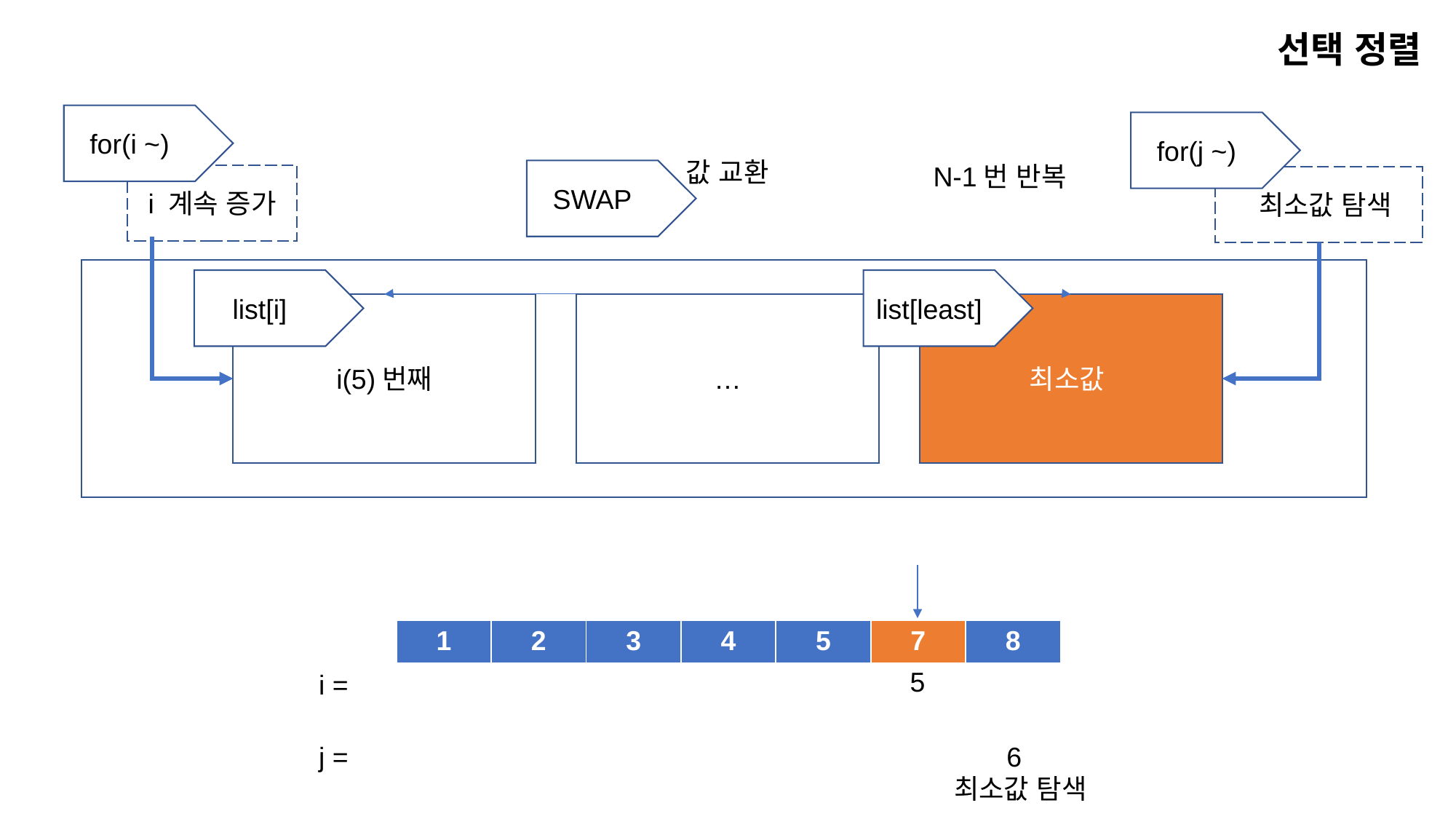

선택 정렬
for(i ~)
for(j ~)
값 교환
N-1번 반복

i(5)번째
…
최소값
SWAP
i 계속 증가
 최소값 탐색
list[i]
list[least]
| 1 | 2 | 3 | 4 | 5 | 7 | 8 |
| --- | --- | --- | --- | --- | --- | --- |
5
i =
j =
6
 최소값 탐색